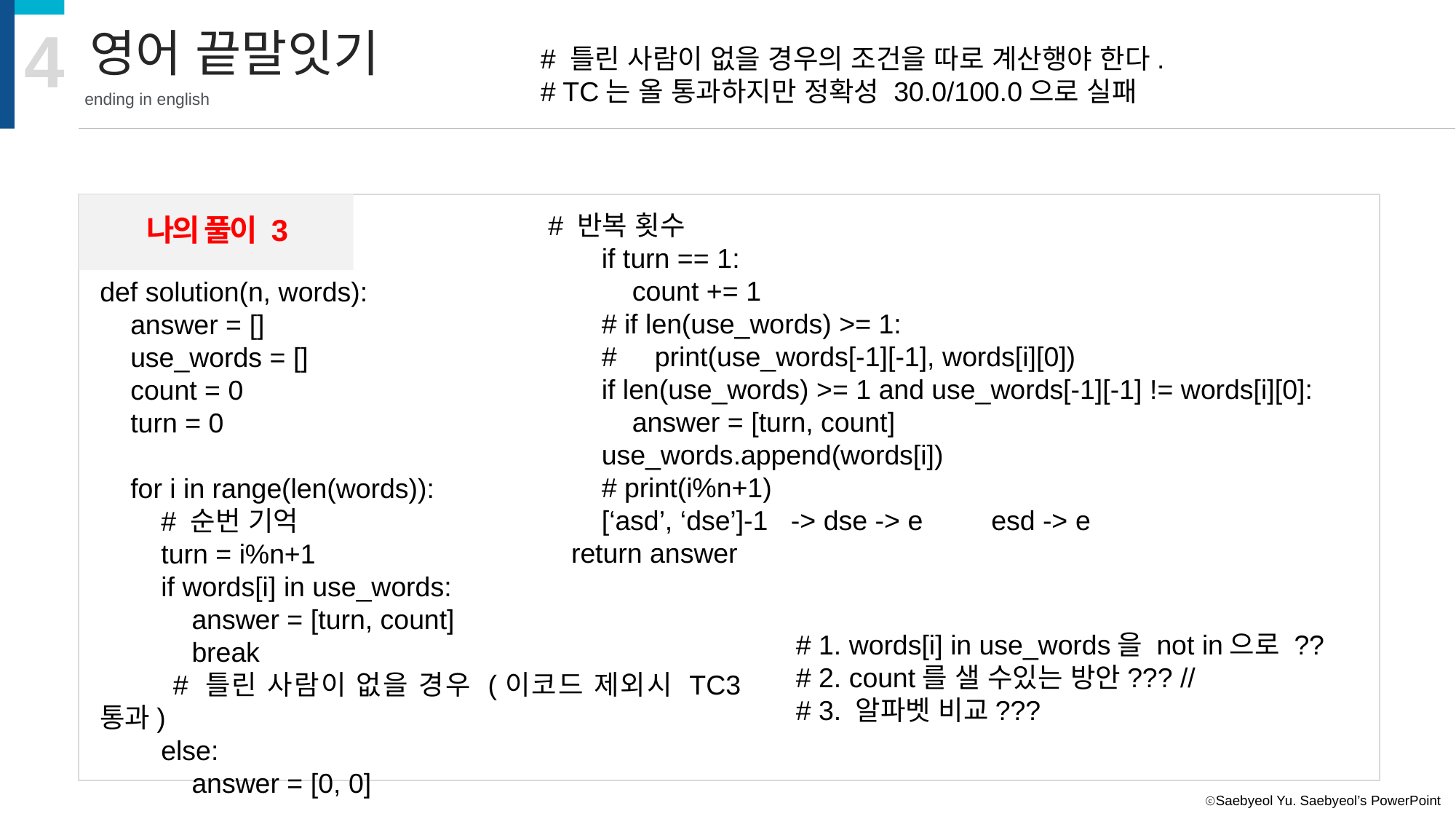

4
영어 끝말잇기
# 틀린 사람이 없을 경우의 조건을 따로 계산행야 한다.
# TC는 올 통과하지만 정확성 30.0/100.0으로 실패
ending in english

나의 풀이 3
 # 반복 횟수
        if turn == 1:
            count += 1
        # if len(use_words) >= 1:
        #     print(use_words[-1][-1], words[i][0])
        if len(use_words) >= 1 and use_words[-1][-1] != words[i][0]:
            answer = [turn, count]
        use_words.append(words[i])
        # print(i%n+1)
        [‘asd’, ‘dse’]-1   -> dse -> e         esd -> e
    return answer
def solution(n, words):
    answer = []
    use_words = []
    count = 0
    turn = 0

    for i in range(len(words)):
        # 순번 기억
        turn = i%n+1
        if words[i] in use_words:
            answer = [turn, count]
            break
        # 틀린 사람이 없을 경우 (이코드 제외시 TC3 통과)
        else:
            answer = [0, 0]
# 1. words[i] in use_words을 not in으로 ??
# 2. count를 샐 수있는 방안??? //
# 3. 알파벳 비교???